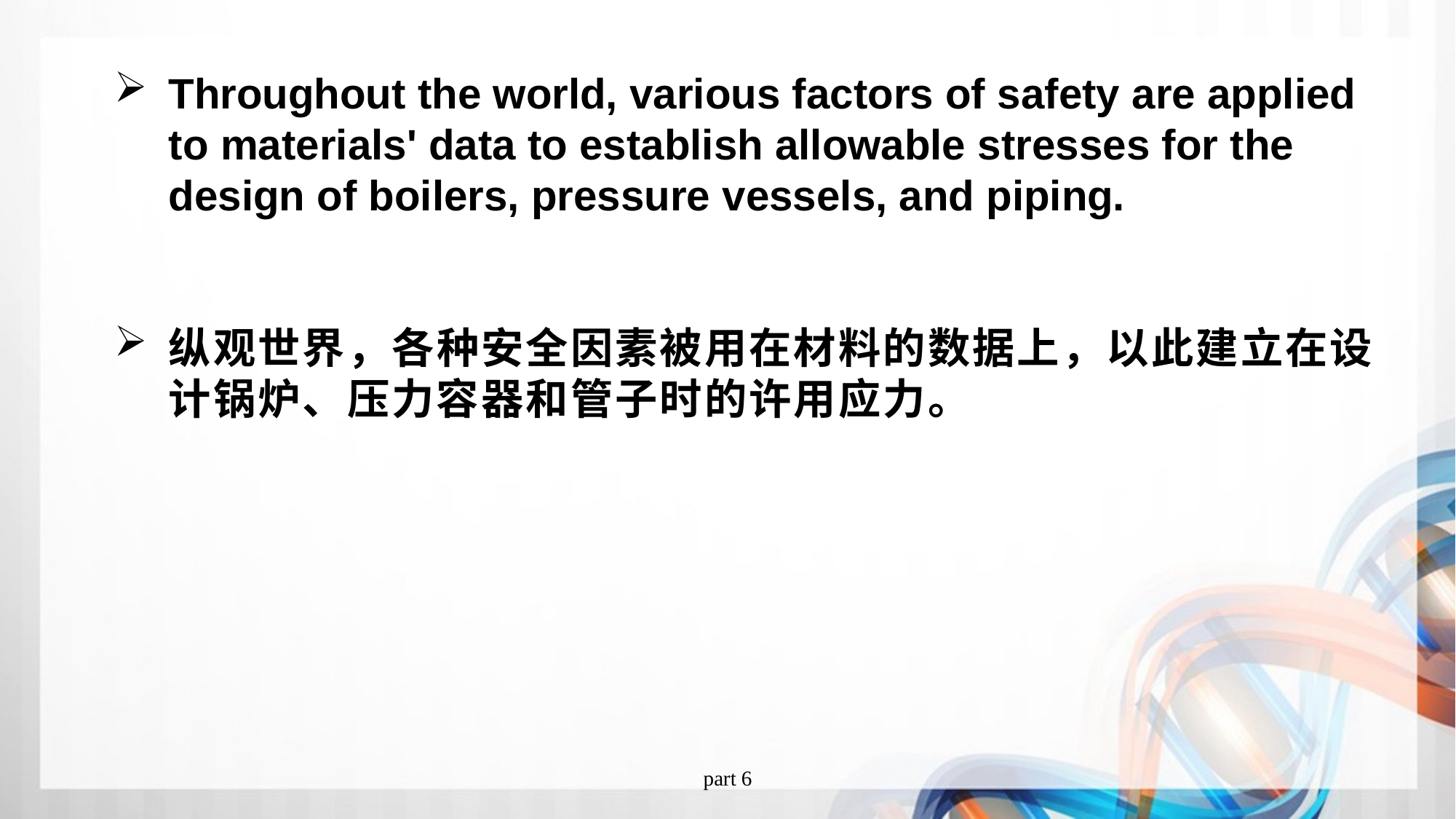

Throughout the world, various factors of safety are applied to materials' data to establish allowable stresses for the design of boilers, pressure vessels, and piping.

纵观世界，各种安全因素被用在材料的数据上，以此建立在设计锅炉、压力容器和管子时的许用应力。
part 6